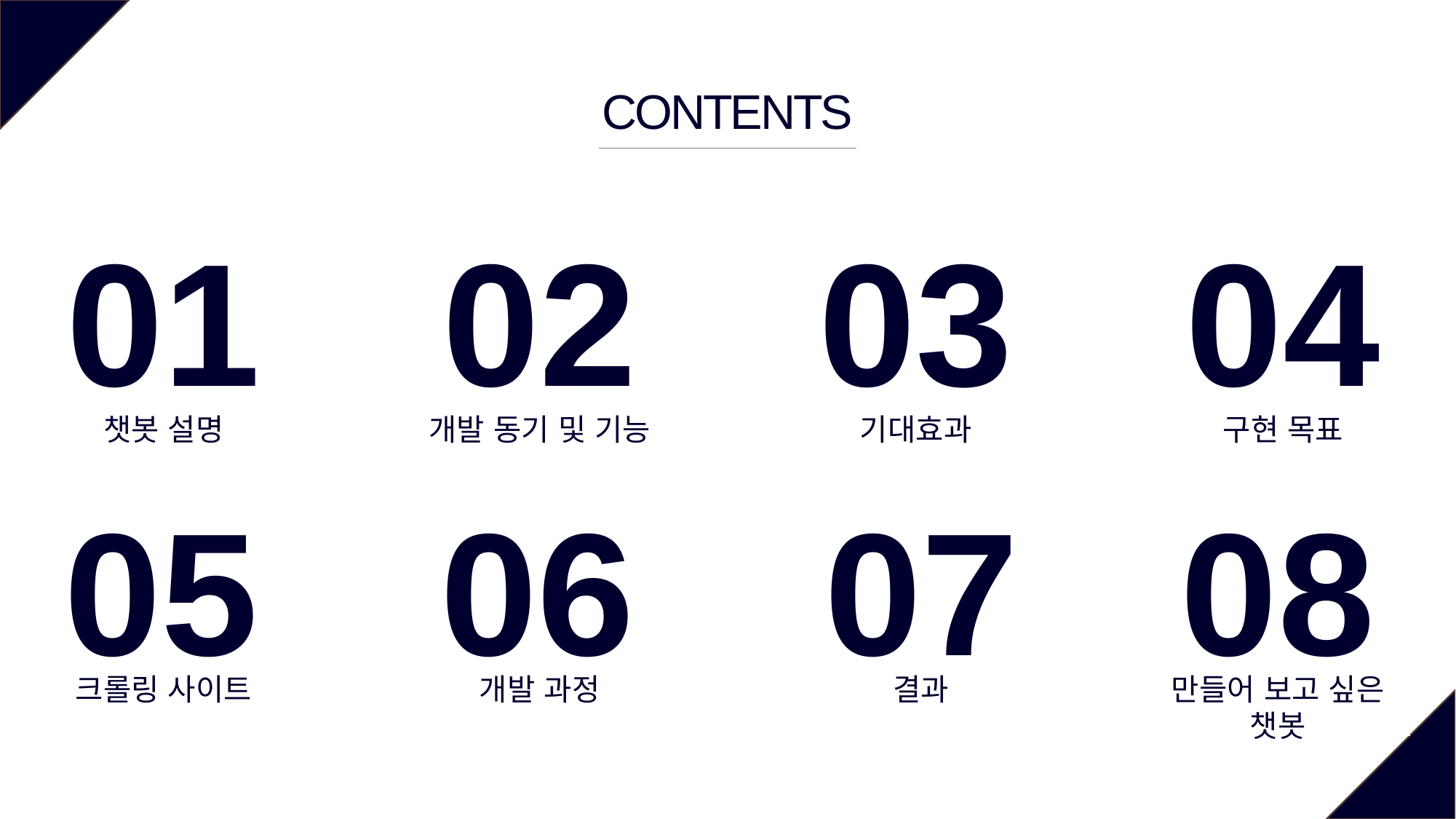

CONTENTS
01
02
03
04
챗봇 설명
개발 동기 및 기능
구현 목표
기대효과
05
06
07
08
크롤링 사이트
개발 과정
결과
만들어 보고 싶은
챗봇